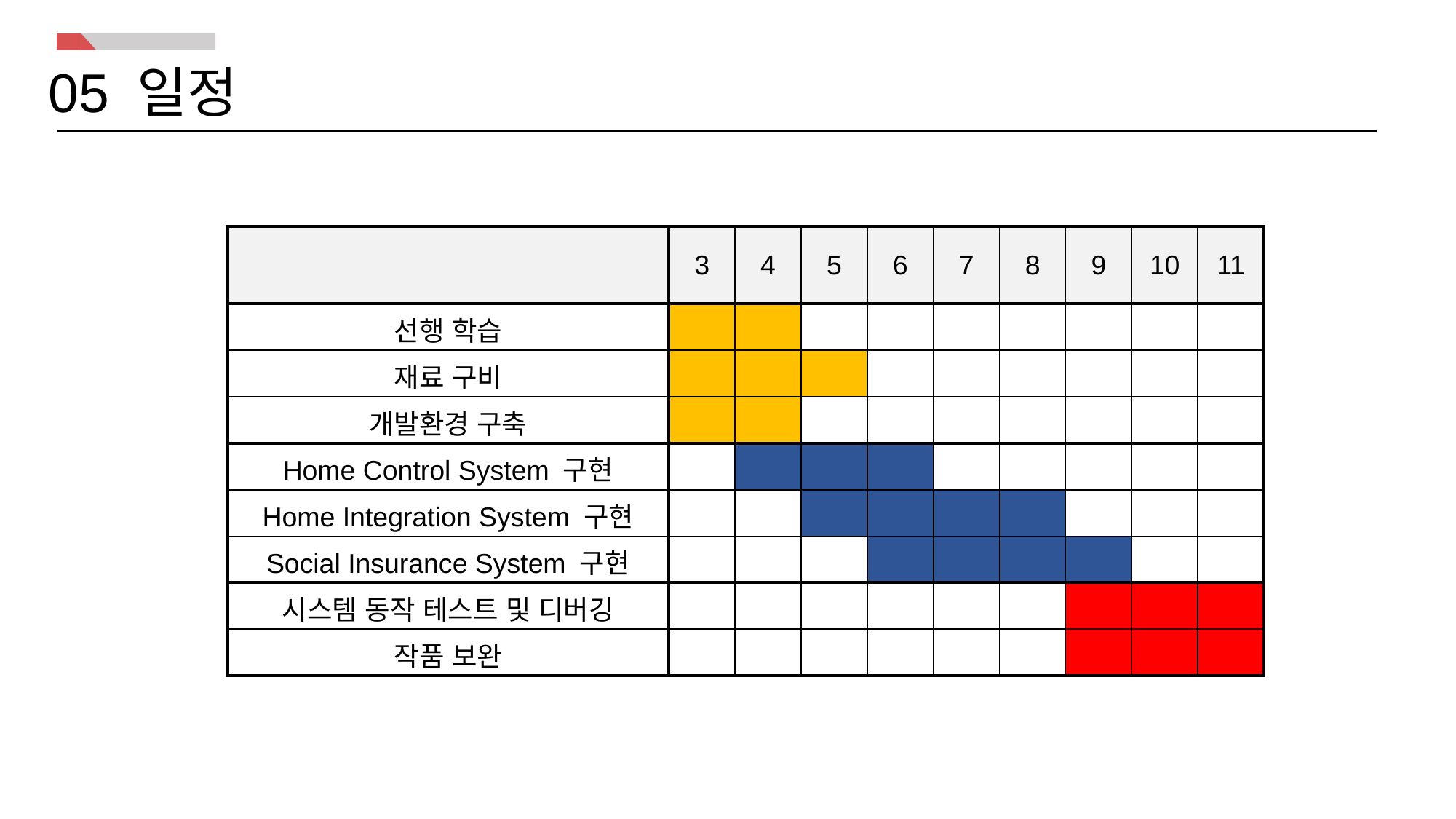

05 일정
|  | 3 | 4 | 5 | 6 | 7 | 8 | 9 | 10 | 11 |
| --- | --- | --- | --- | --- | --- | --- | --- | --- | --- |
| 선행 학습 |  |  |  |  |  |  |  |  |  |
| 재료 구비 |  |  |  |  |  |  |  |  |  |
| 개발환경 구축 |  |  |  |  |  |  |  |  |  |
| Home Control System 구현 |  |  |  |  |  |  |  |  |  |
| Home Integration System 구현 |  |  |  |  |  |  |  |  |  |
| Social Insurance System 구현 |  |  |  |  |  |  |  |  |  |
| 시스템 동작 테스트 및 디버깅 |  |  |  |  |  |  |  |  |  |
| 작품 보완 |  |  |  |  |  |  |  |  |  |